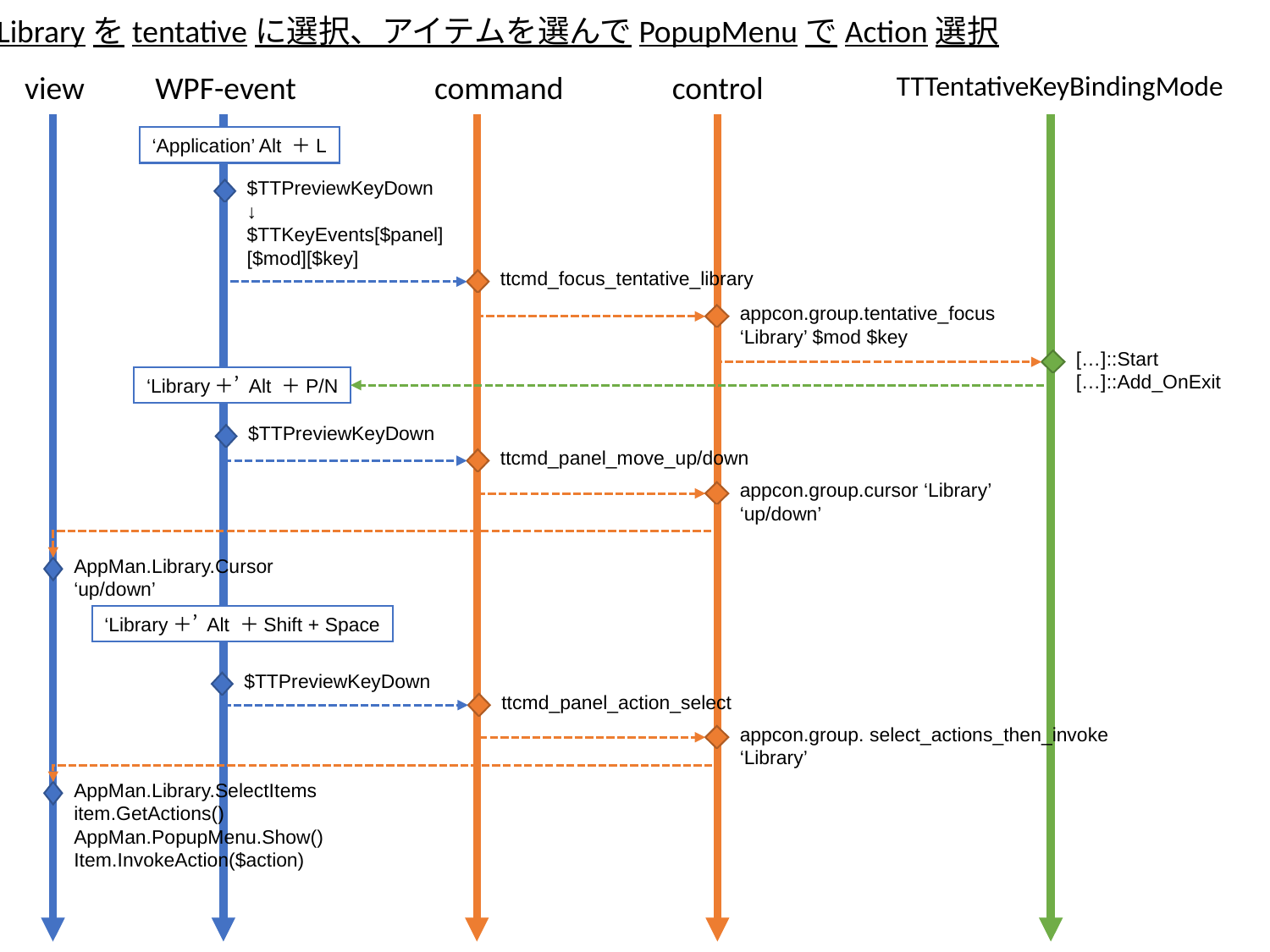

Libraryをtentativeに選択、アイテムを選んでPopupMenuでAction選択
view
WPF-event
command
control
TTTentativeKeyBindingMode
‘Application’ Alt ＋L
$TTPreviewKeyDown
↓
$TTKeyEvents[$panel][$mod][$key]

ttcmd_focus_tentative_library

appcon.group.tentative_focus ‘Library’ $mod $key

[…]::Start
[…]::Add_OnExit

‘Library＋’ Alt ＋P/N
$TTPreviewKeyDown

ttcmd_panel_move_up/down

appcon.group.cursor ‘Library’ ‘up/down’

AppMan.Library.Cursor ‘up/down’

‘Library＋’ Alt ＋Shift + Space
$TTPreviewKeyDown

ttcmd_panel_action_select

appcon.group. select_actions_then_invoke ‘Library’

AppMan.Library.SelectItems
item.GetActions()
AppMan.PopupMenu.Show()
Item.InvokeAction($action)